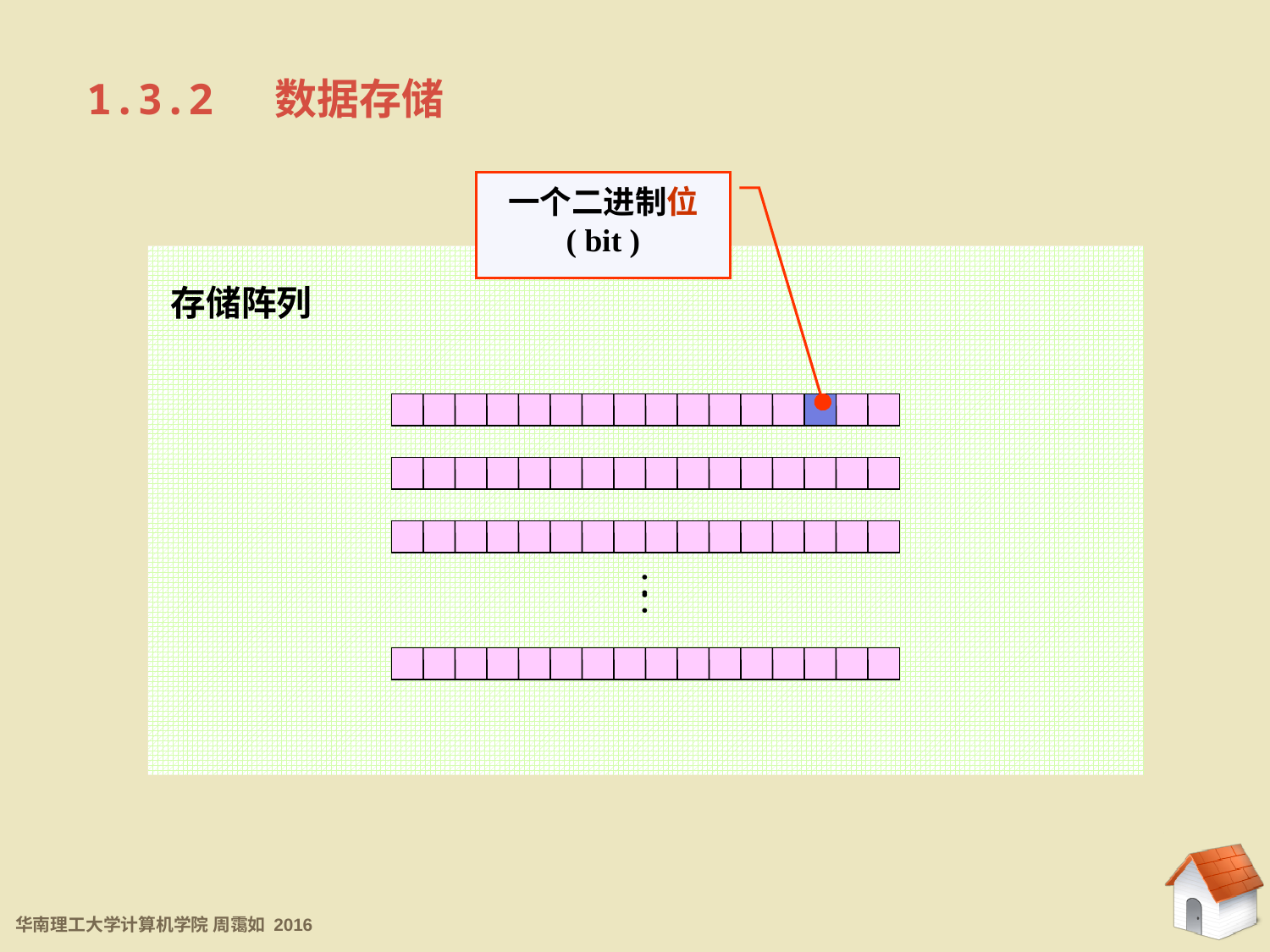

1.3.2  数据存储
一个二进制位
( bit )

存储阵列

：
：